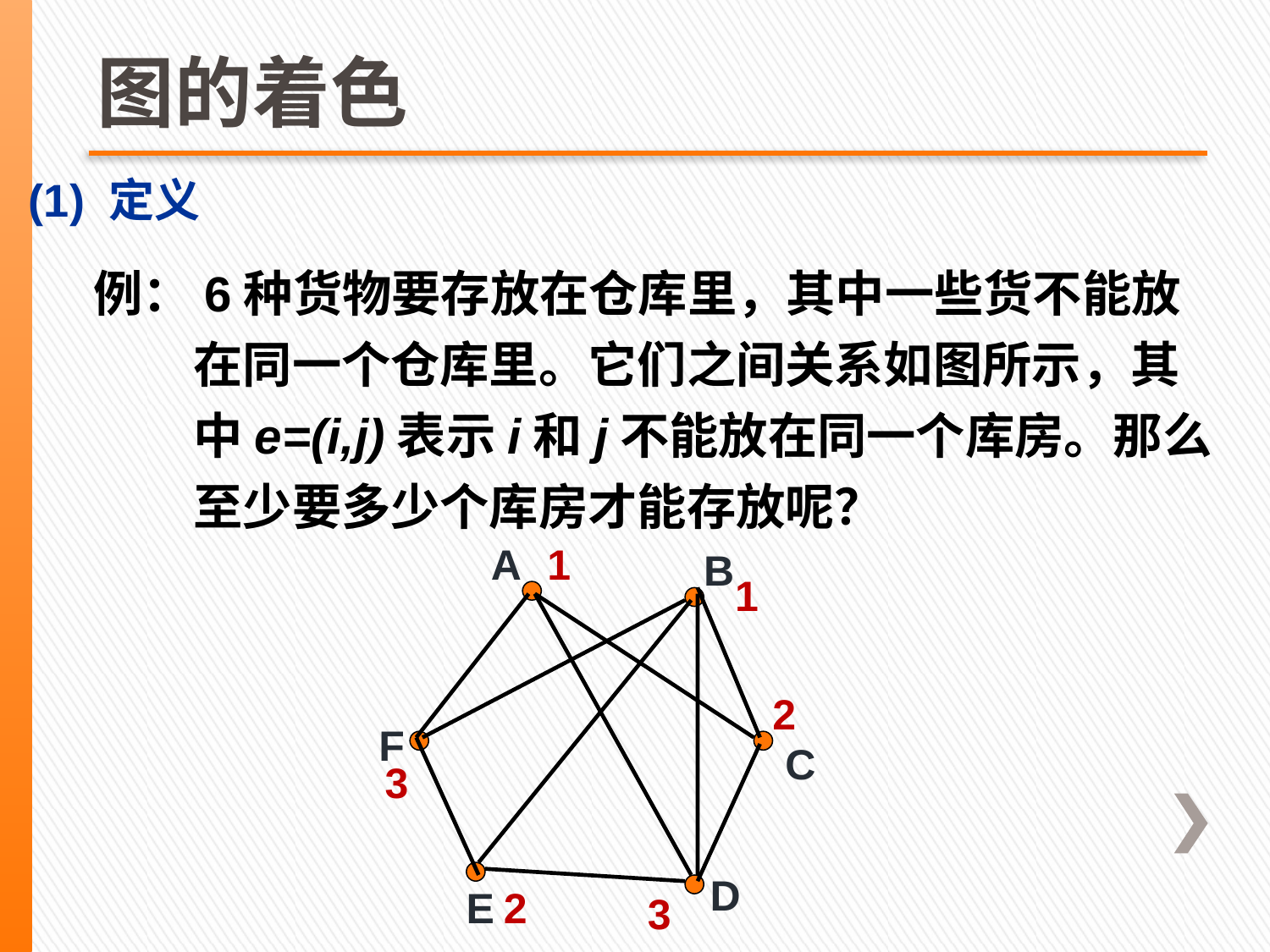

# 图的着色
(1) 定义
例：6种货物要存放在仓库里，其中一些货不能放在同一个仓库里。它们之间关系如图所示，其中e=(i,j)表示i和j不能放在同一个库房。那么至少要多少个库房才能存放呢？
A
1
B
1

2
F

C

3

D

E
2

3